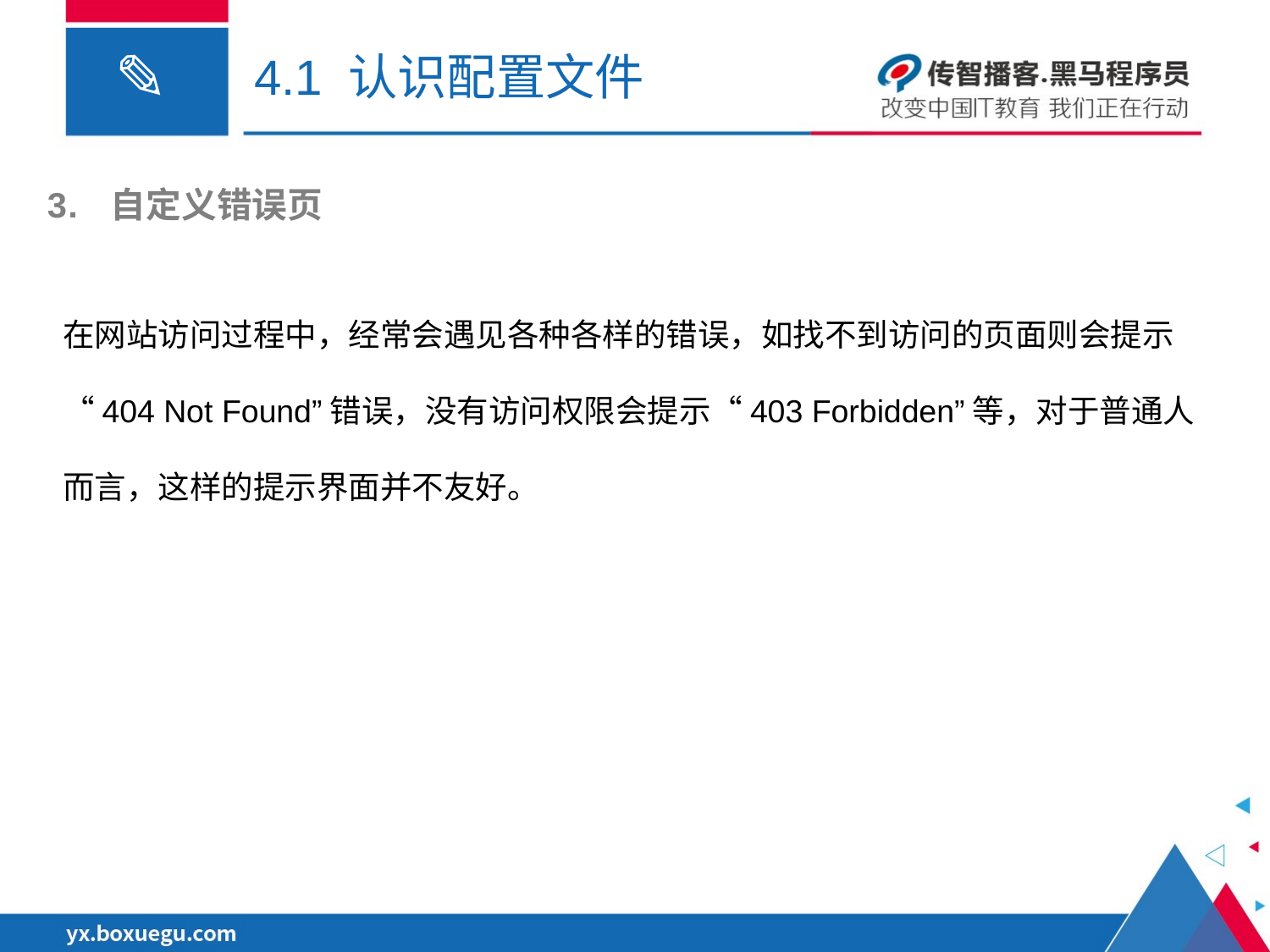

# 4.1 认识配置文件
自定义错误页
在网站访问过程中，经常会遇见各种各样的错误，如找不到访问的页面则会提示“404 Not Found”错误，没有访问权限会提示“403 Forbidden”等，对于普通人而言，这样的提示界面并不友好。